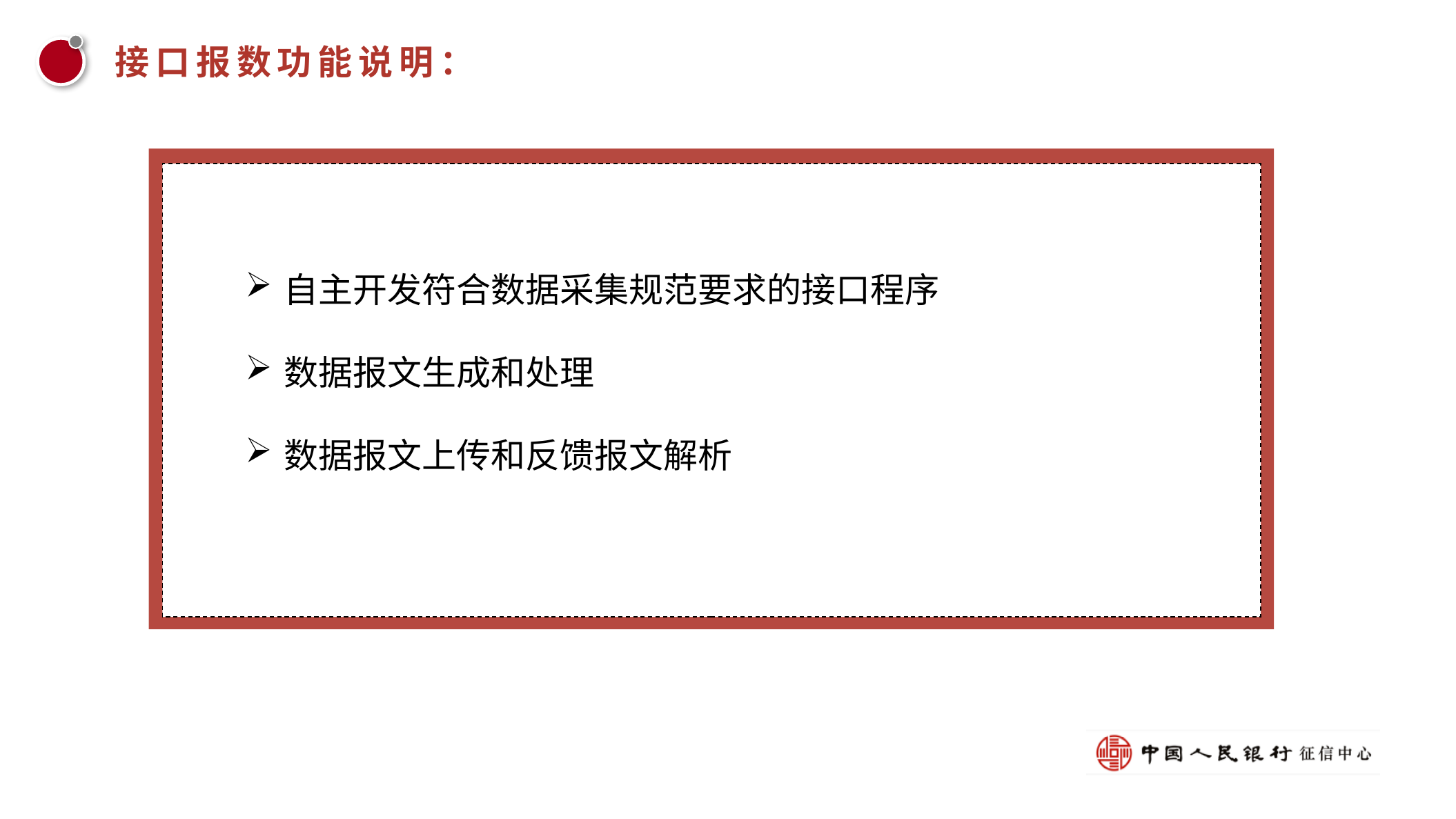

接口报数功能说明：

自主开发符合数据采集规范要求的接口程序
数据报文生成和处理
数据报文上传和反馈报文解析